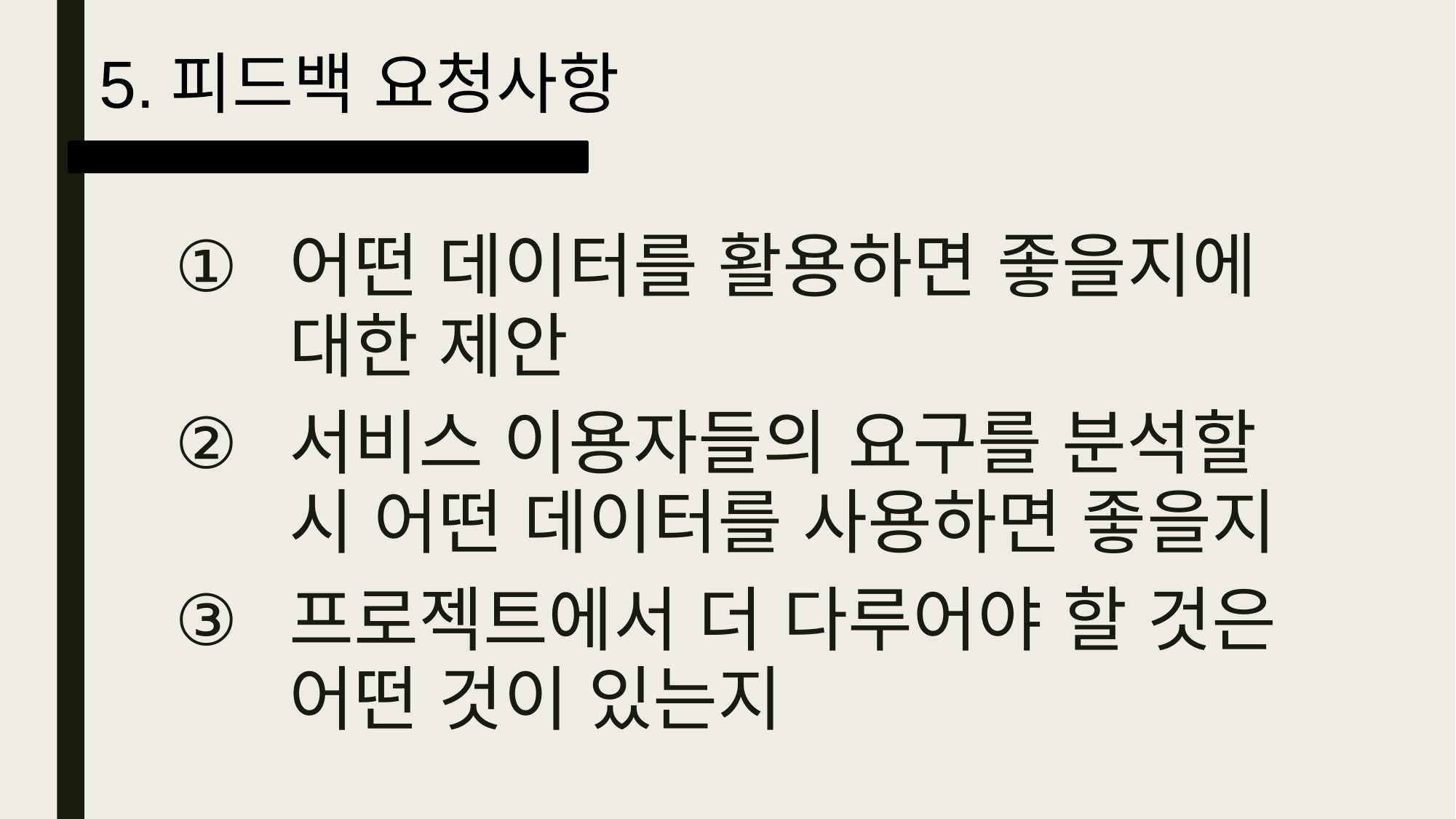

5.피드백 요청사항

어떤 데이터를 활용하면 좋을지에 대한 제안
서비스 이용자들의 요구를 분석할 시 어떤 데이터를 사용하면 좋을지
프로젝트에서 더 다루어야 할 것은 어떤 것이 있는지